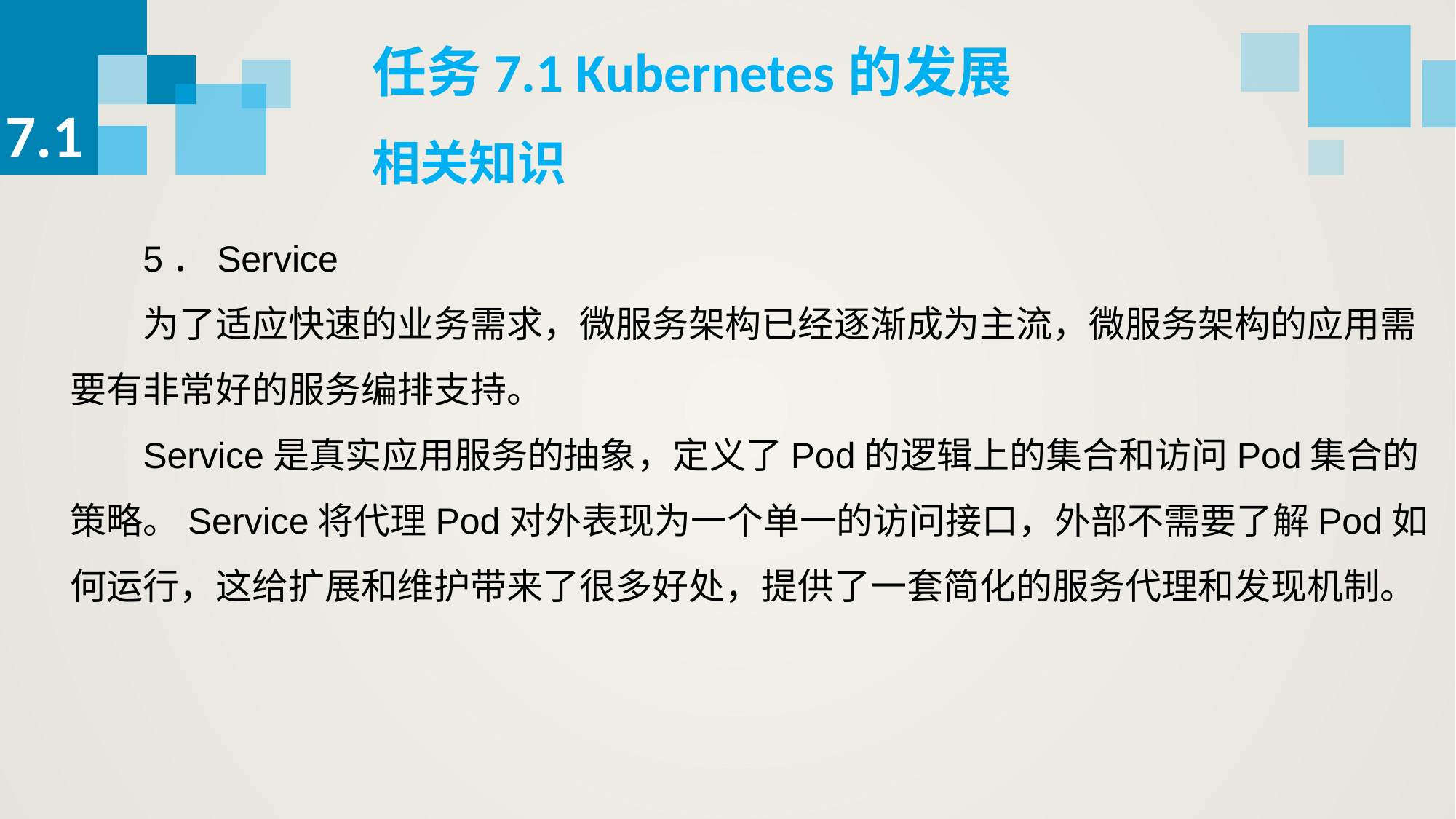

任务7.1 Kubernetes的发展
7.1
相关知识
5．Service
为了适应快速的业务需求，微服务架构已经逐渐成为主流，微服务架构的应用需要有非常好的服务编排支持。
Service是真实应用服务的抽象，定义了Pod的逻辑上的集合和访问Pod集合的策略。Service将代理Pod对外表现为一个单一的访问接口，外部不需要了解Pod如何运行，这给扩展和维护带来了很多好处，提供了一套简化的服务代理和发现机制。